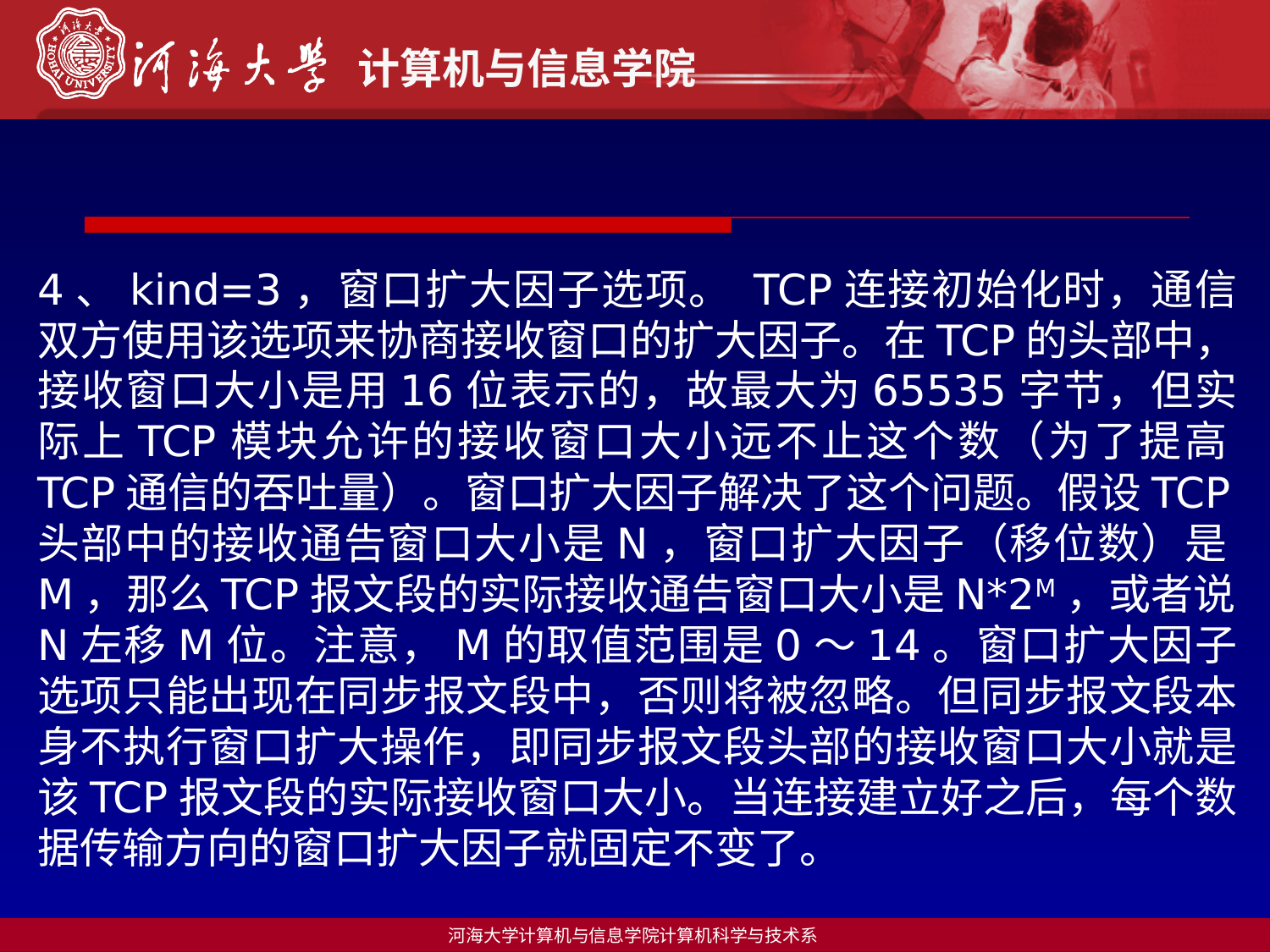

4、kind=3，窗口扩大因子选项。 TCP连接初始化时，通信双方使用该选项来协商接收窗口的扩大因子。在TCP的头部中，接收窗口大小是用16位表示的，故最大为65535字节，但实际上TCP模块允许的接收窗口大小远不止这个数（为了提高TCP通信的吞吐量）。窗口扩大因子解决了这个问题。假设TCP头部中的接收通告窗口大小是N，窗口扩大因子（移位数）是M，那么TCP报文段的实际接收通告窗口大小是N*2M，或者说N左移M位。注意，M的取值范围是0～14。窗口扩大因子选项只能出现在同步报文段中，否则将被忽略。但同步报文段本身不执行窗口扩大操作，即同步报文段头部的接收窗口大小就是该TCP报文段的实际接收窗口大小。当连接建立好之后，每个数据传输方向的窗口扩大因子就固定不变了。